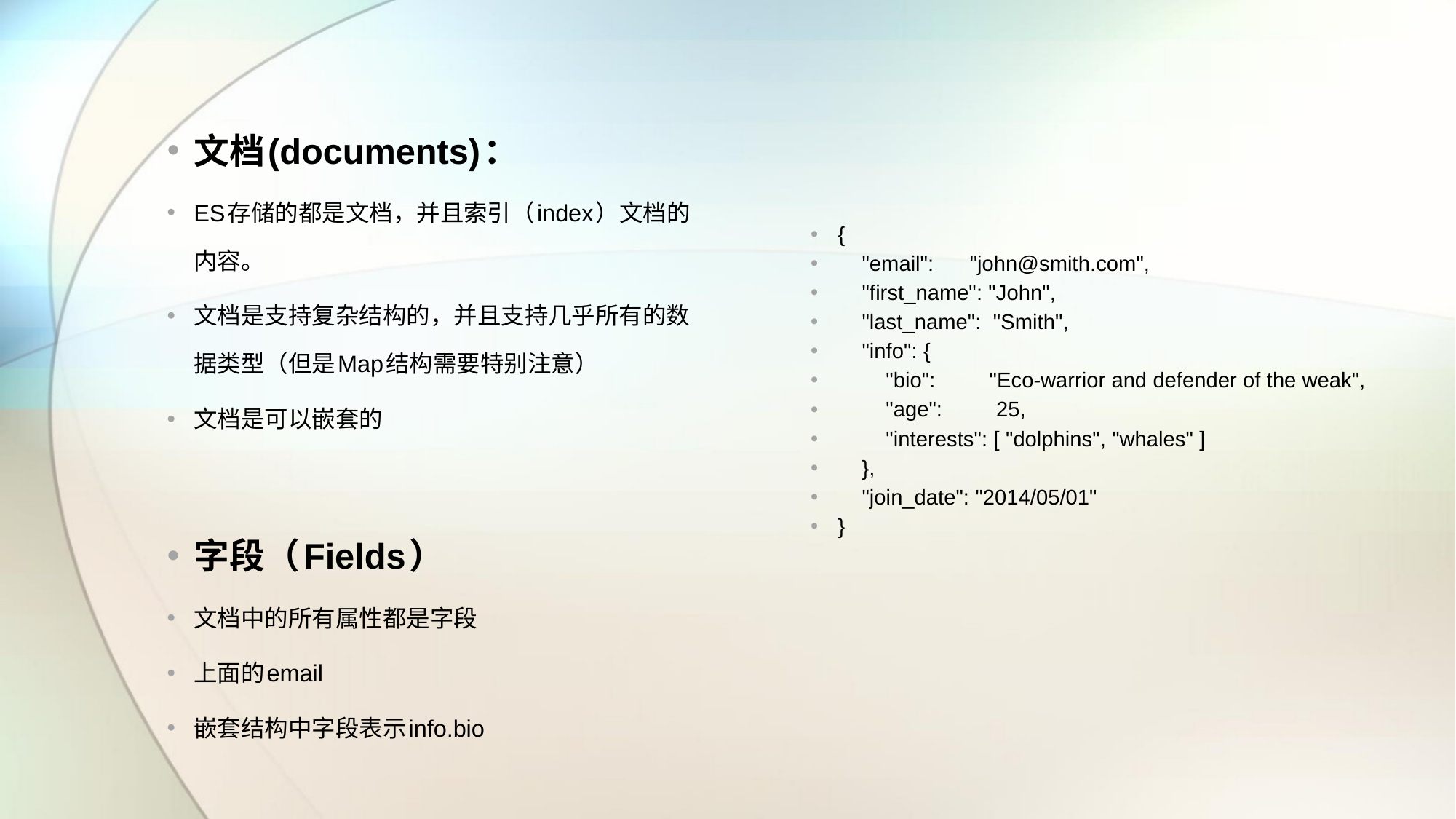

文档(documents)：
ES存储的都是文档，并且索引（index）文档的内容。
文档是支持复杂结构的，并且支持几乎所有的数据类型（但是Map结构需要特别注意）
文档是可以嵌套的

字段（Fields）
文档中的所有属性都是字段
上面的email
嵌套结构中字段表示info.bio

{
    "email":      "john@smith.com",
    "first_name": "John",
    "last_name":  "Smith",
    "info": {
        "bio":         "Eco-warrior and defender of the weak",
        "age":         25,
        "interests": [ "dolphins", "whales" ]
    },
    "join_date": "2014/05/01"
}